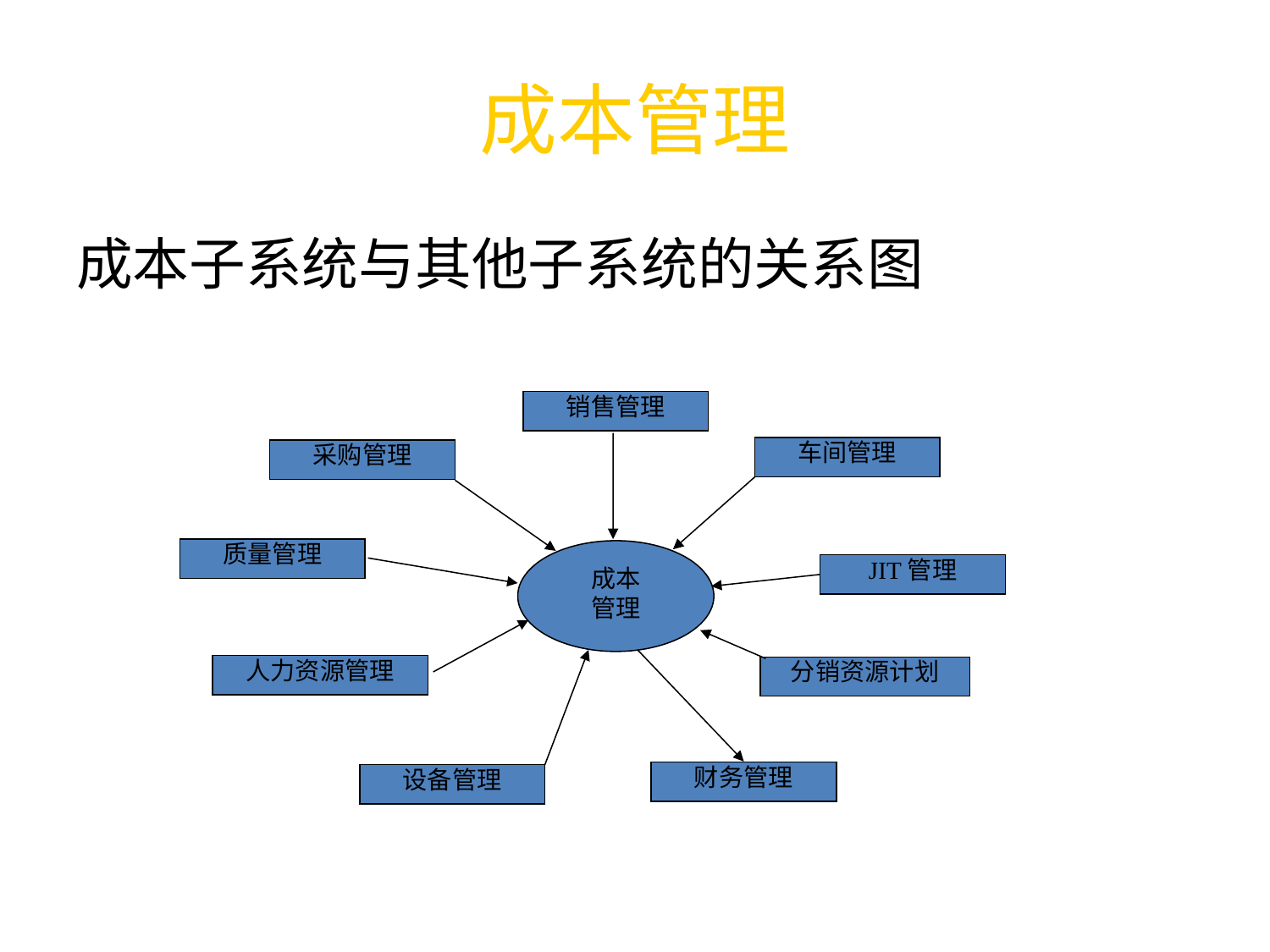

# 成本管理
成本子系统与其他子系统的关系图
销售管理

车间管理
采购管理

质量管理
成本
管理
JIT管理

人力资源管理
分销资源计划
财务管理
设备管理